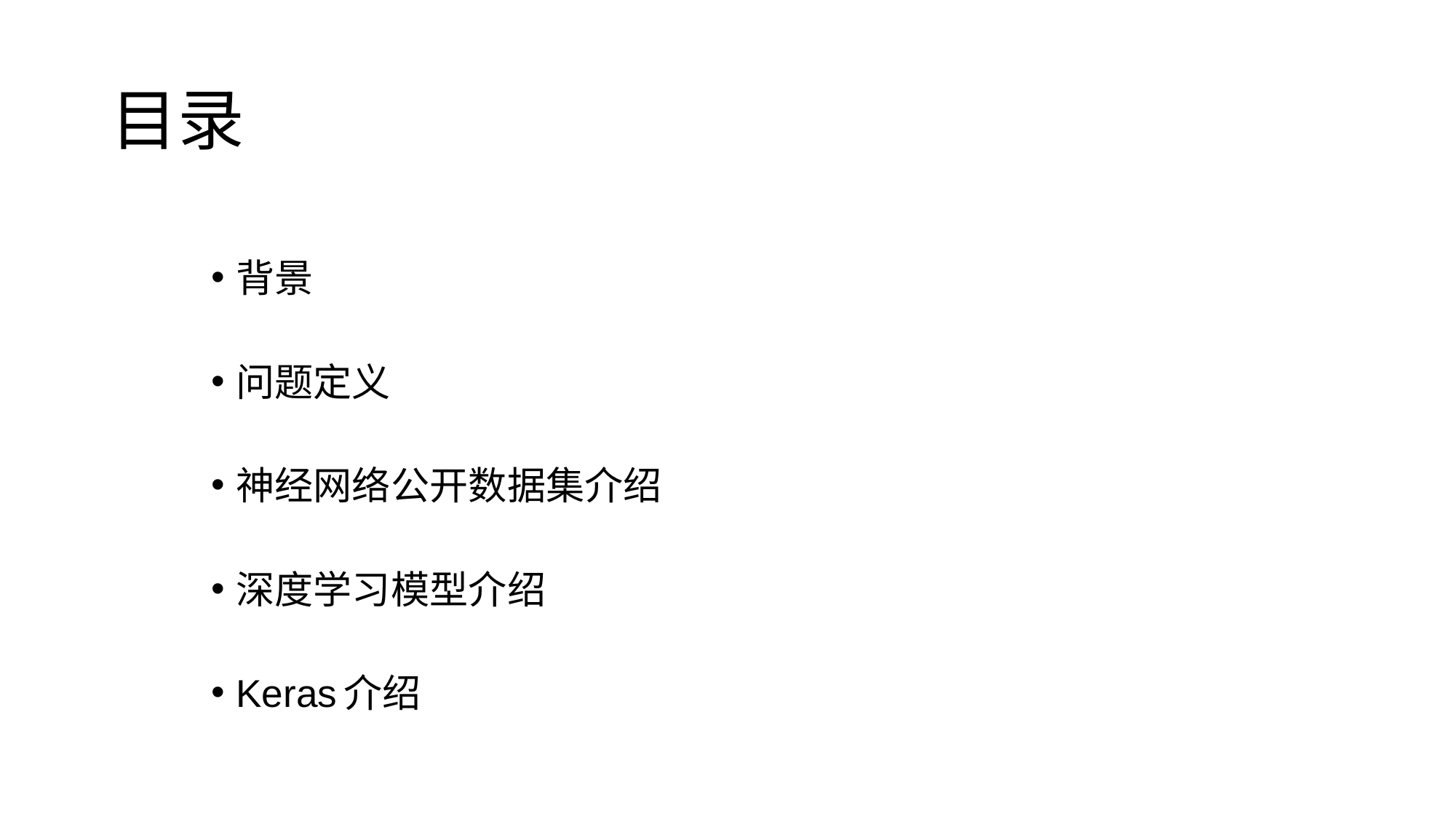

# 目录
背景
问题定义
神经网络公开数据集介绍
深度学习模型介绍
Keras介绍